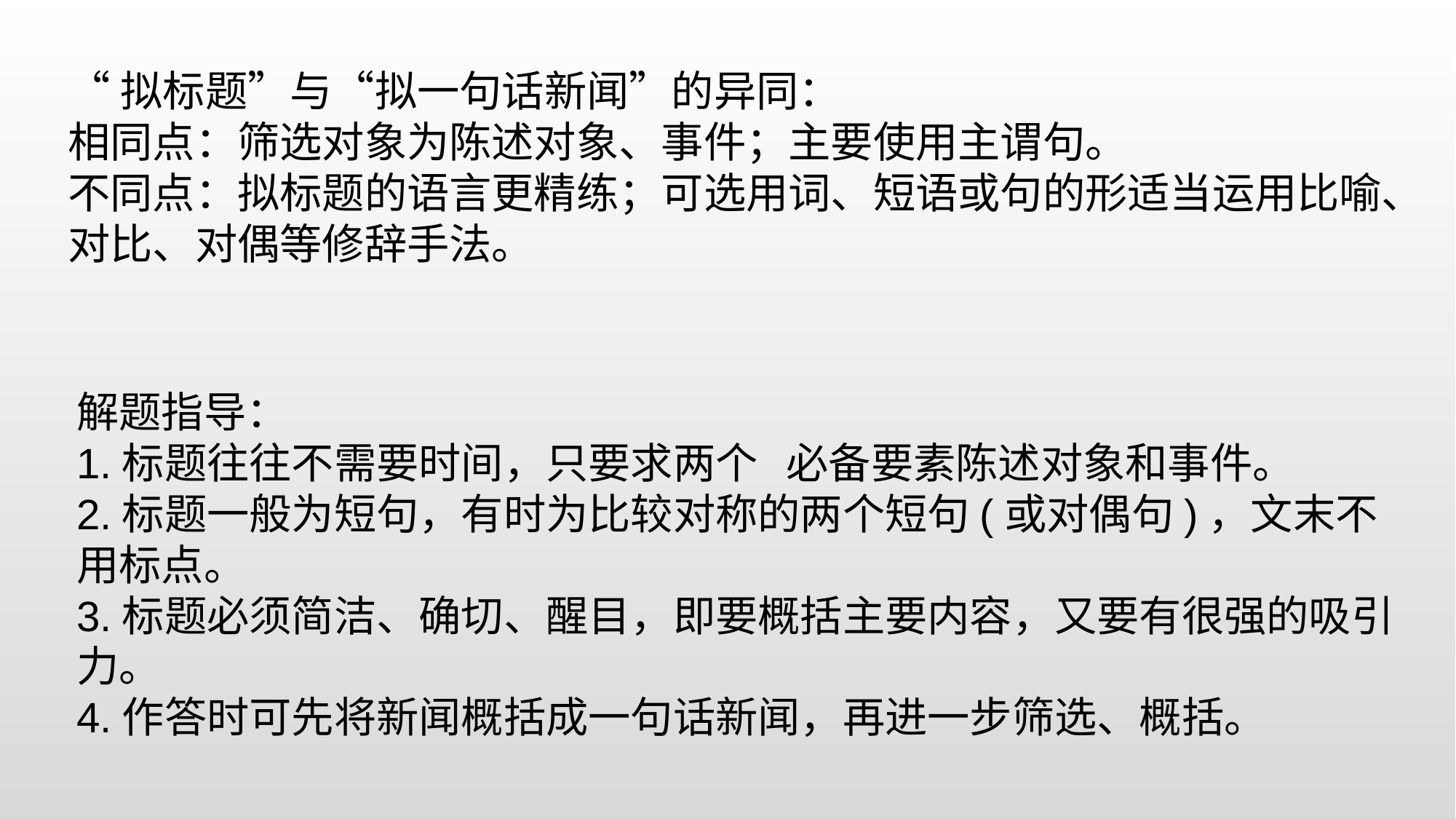

“拟标题”与“拟一句话新闻”的异同：
相同点：筛选对象为陈述对象、事件；主要使用主谓句。
不同点：拟标题的语言更精练；可选用词、短语或句的形适当运用比喻、对比、对偶等修辞手法。
解题指导：
1.标题往往不需要时间，只要求两个   必备要素陈述对象和事件。
2.标题一般为短句，有时为比较对称的两个短句(或对偶句)，文末不用标点。
3.标题必须简洁、确切、醒目，即要概括主要内容，又要有很强的吸引力。
4.作答时可先将新闻概括成一句话新闻，再进一步筛选、概括。